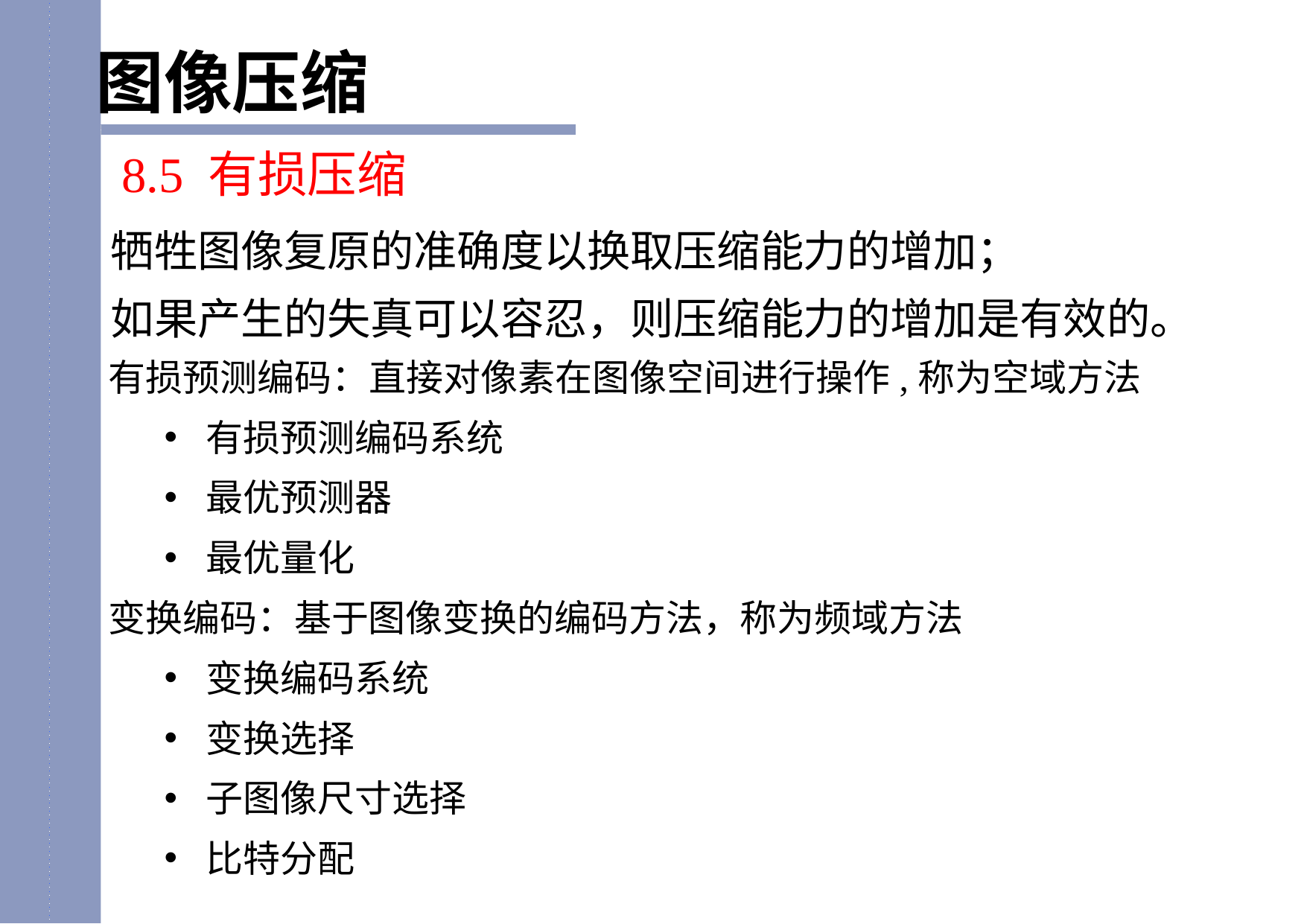

图像压缩

8.5 有损压缩
牺牲图像复原的准确度以换取压缩能力的增加；
如果产生的失真可以容忍，则压缩能力的增加是有效的。
有损预测编码：直接对像素在图像空间进行操作,称为空域方法
有损预测编码系统
最优预测器
最优量化
变换编码：基于图像变换的编码方法，称为频域方法
变换编码系统
变换选择
子图像尺寸选择
比特分配